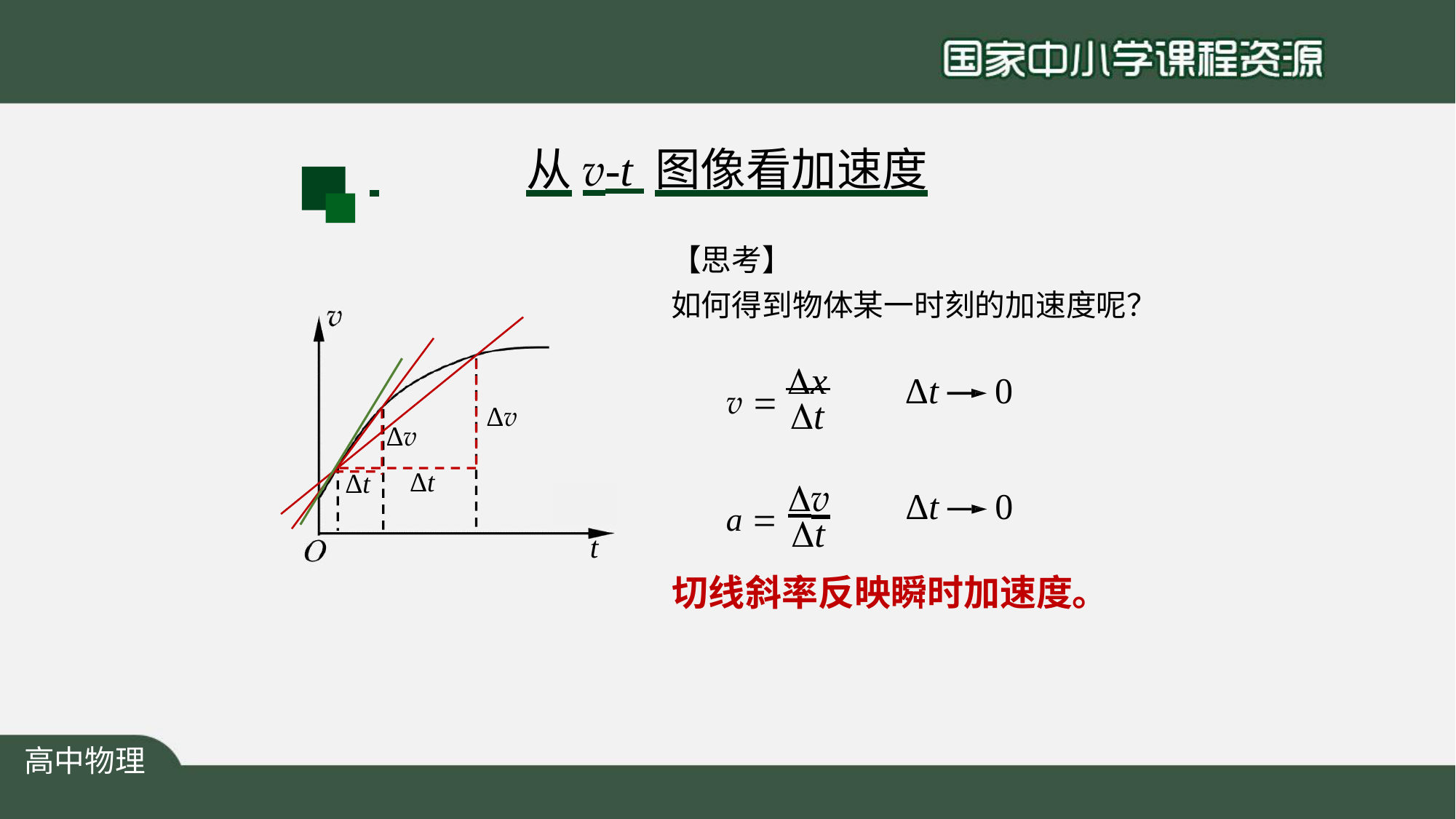

# 从v-t 图像看加速度

【思考】
如何得到物体某一时刻的加速度呢？

v = Δx

Δt	0

Δt

Δv

Δv

a = Δv

Δt

Δt

Δt	0

Δt

t

切线斜率反映瞬时加速度。
高中物理